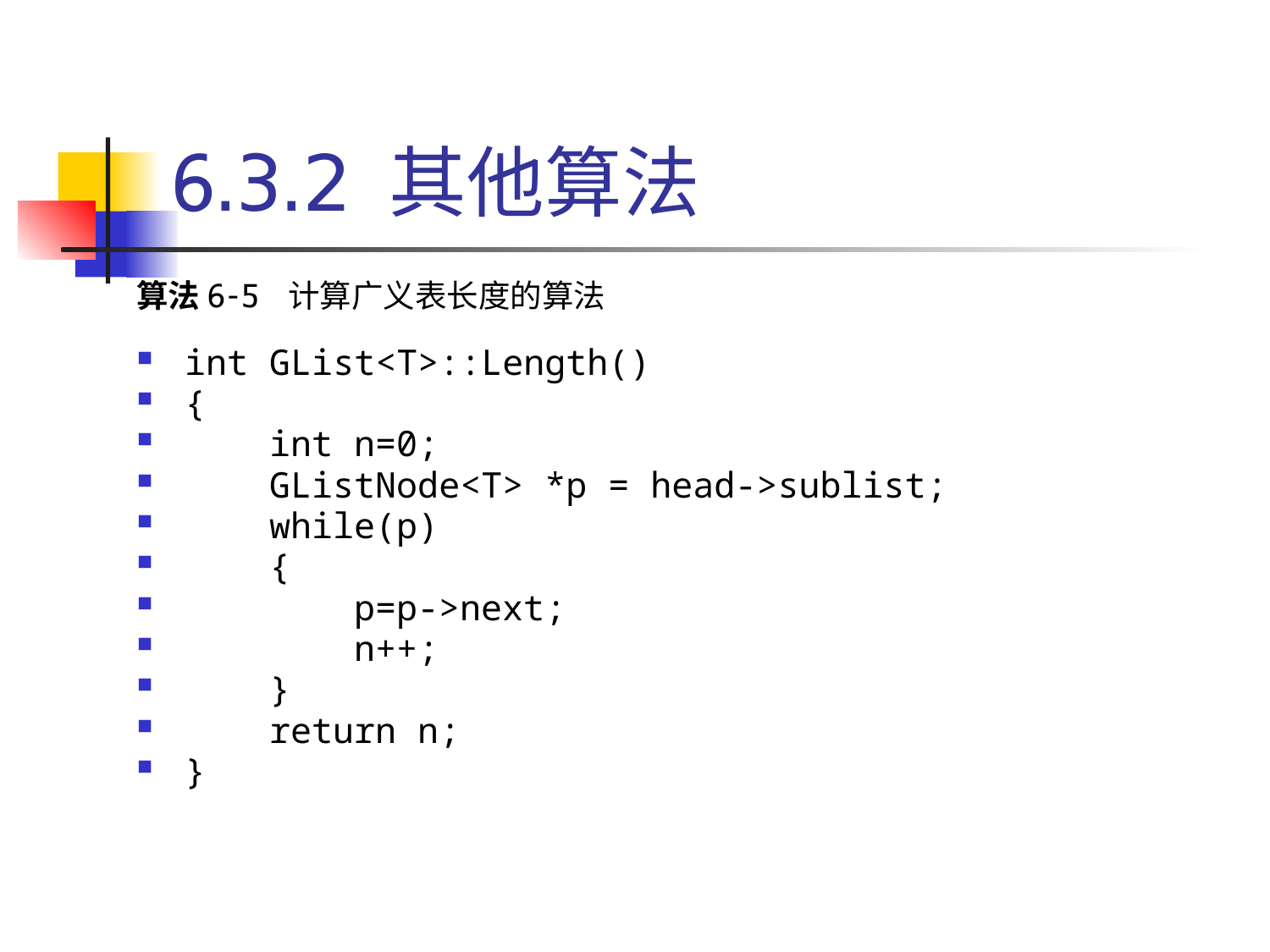

# 6.3.2 其他算法
算法6-5  计算广义表长度的算法
int GList<T>::Length()
{
    int n=0;
    GListNode<T> *p = head->sublist;
    while(p)
    {
        p=p->next;
        n++;
    }
    return n;
}